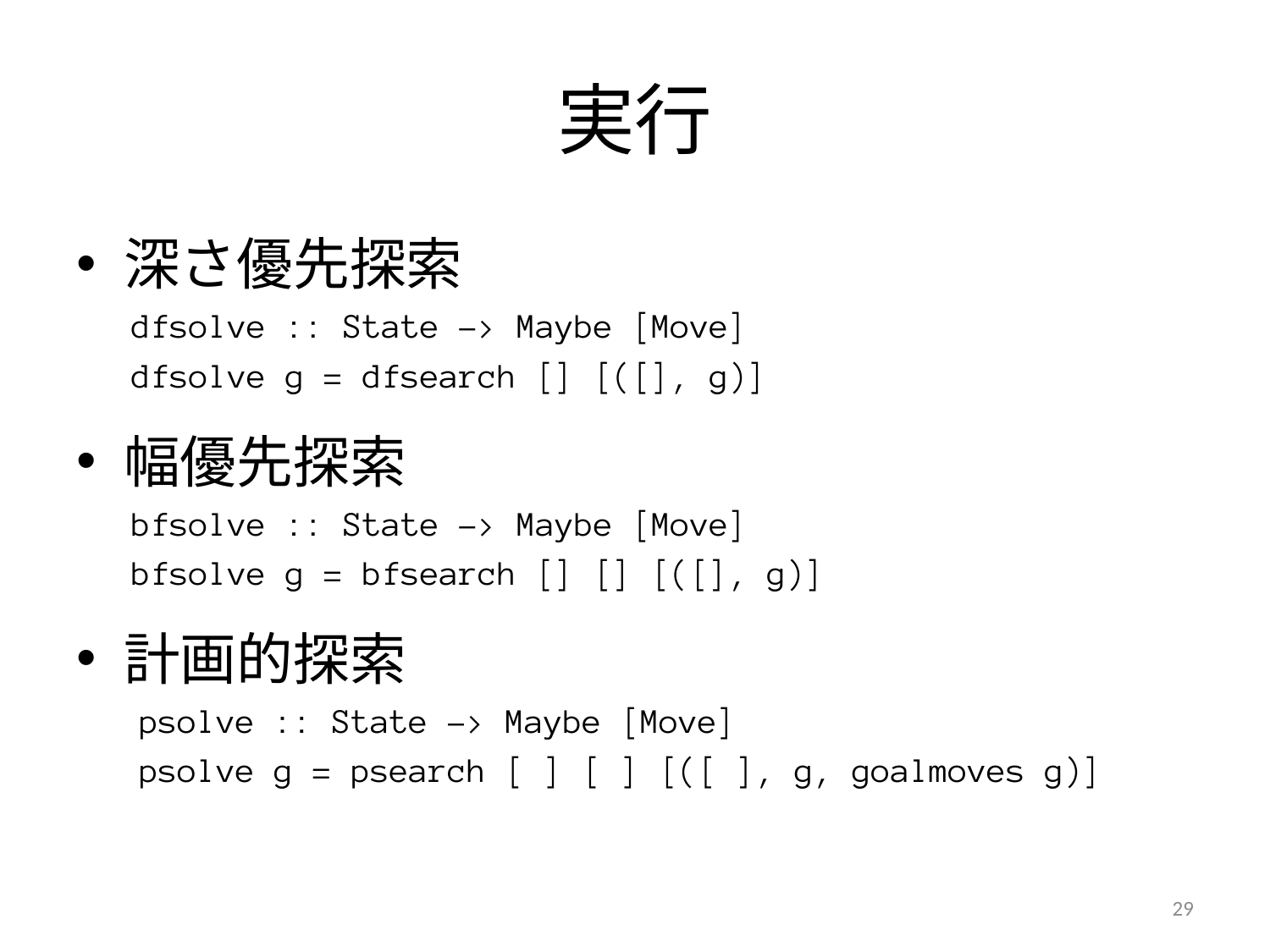

# 実行
深さ優先探索
dfsolve :: State -> Maybe [Move]
dfsolve g = dfsearch [] [([], g)]

幅優先探索
bfsolve :: State -> Maybe [Move]
bfsolve g = bfsearch [] [] [([], g)]

計画的探索
psolve :: State -> Maybe [Move]
psolve g = psearch [ ] [ ] [([ ], g, goalmoves g)]
29